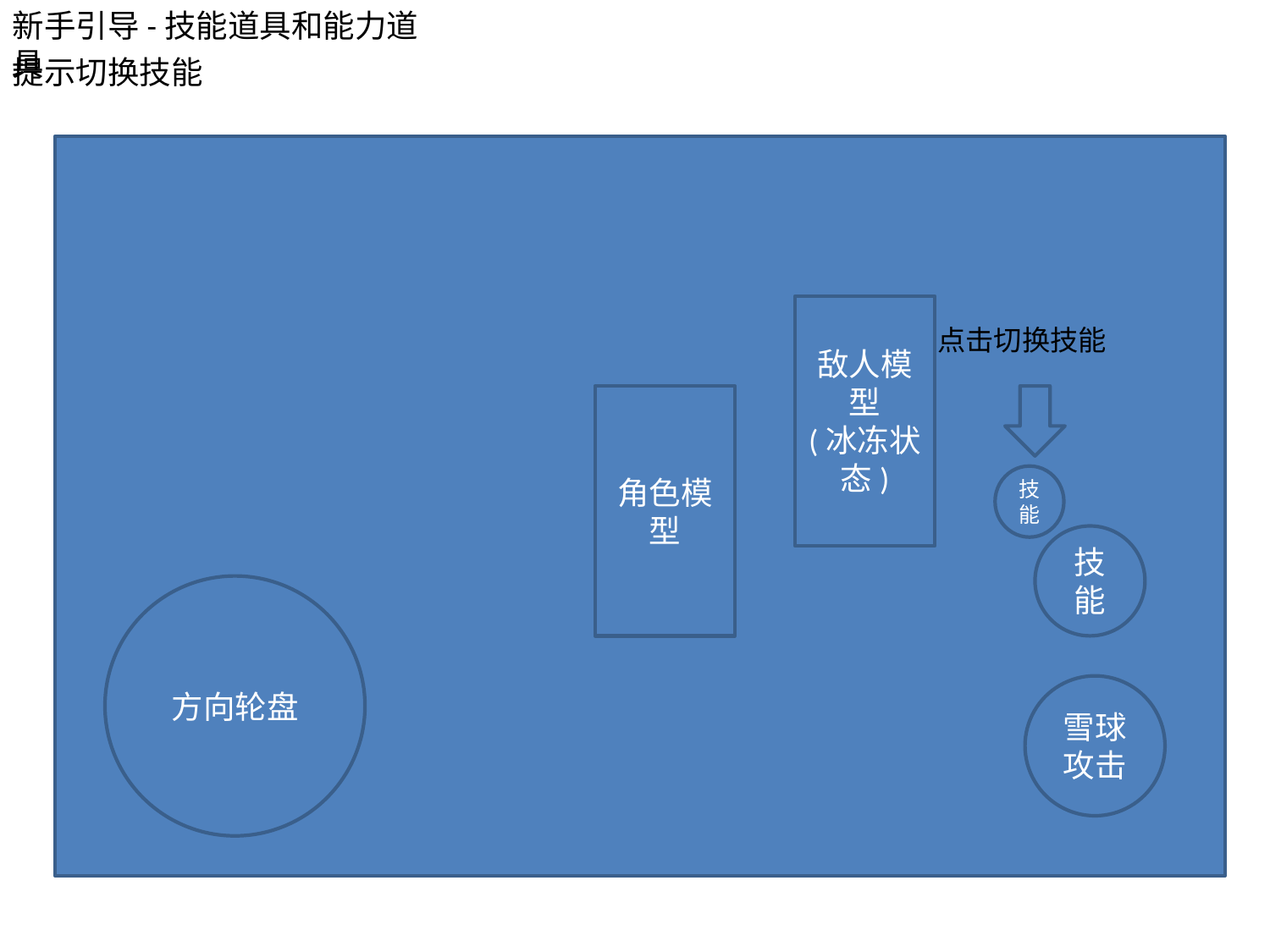

新手引导-技能道具和能力道具
提示切换技能

敌人模型
(冰冻状态)
点击切换技能
角色模型

技能
技能
方向轮盘
雪球攻击